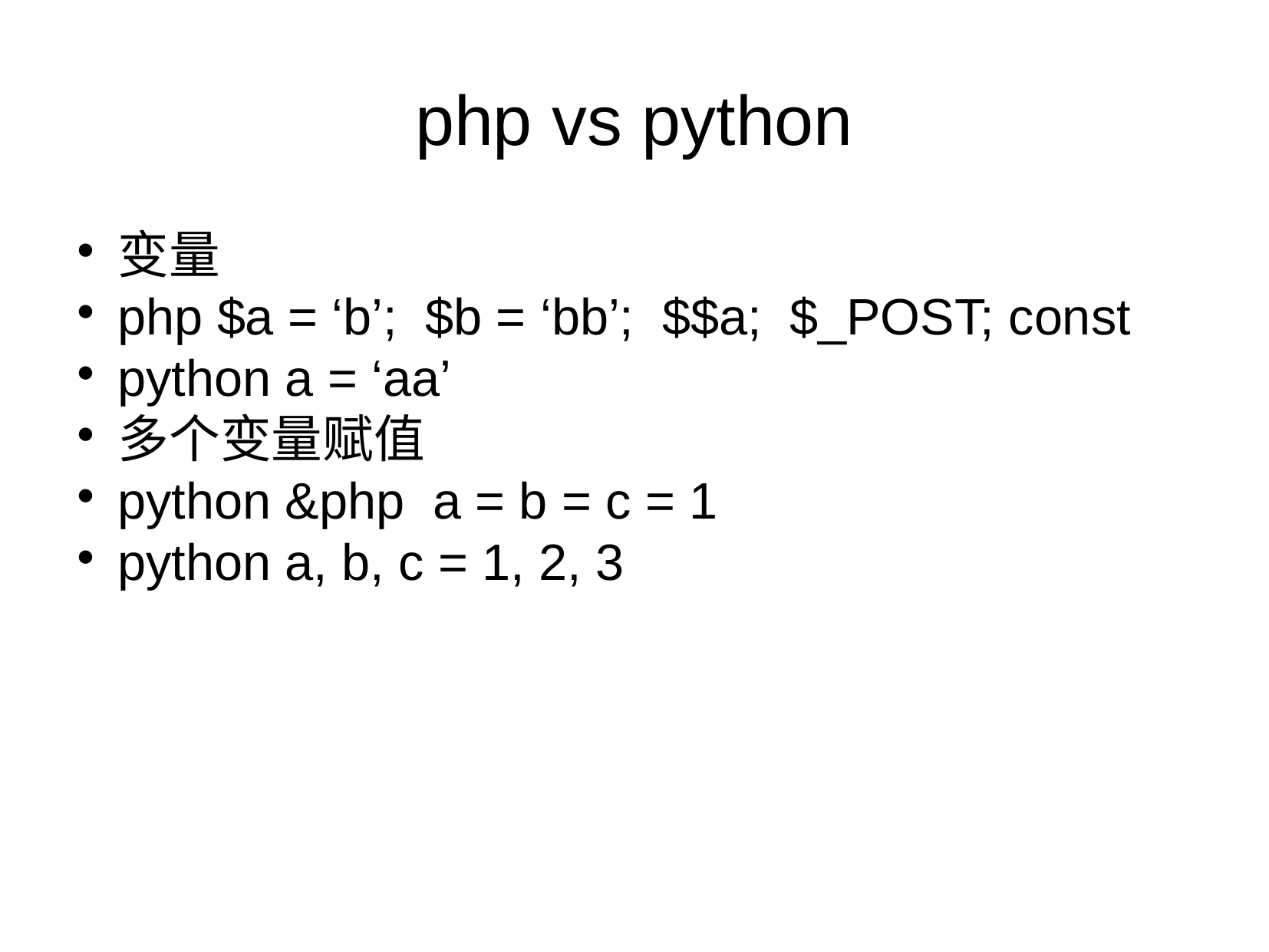

php vs python
变量
php $a = ‘b’;  $b = ‘bb’;  $$a;  $_POST; const
python a = ‘aa’
多个变量赋值
python &php  a = b = c = 1
python a, b, c = 1, 2, 3